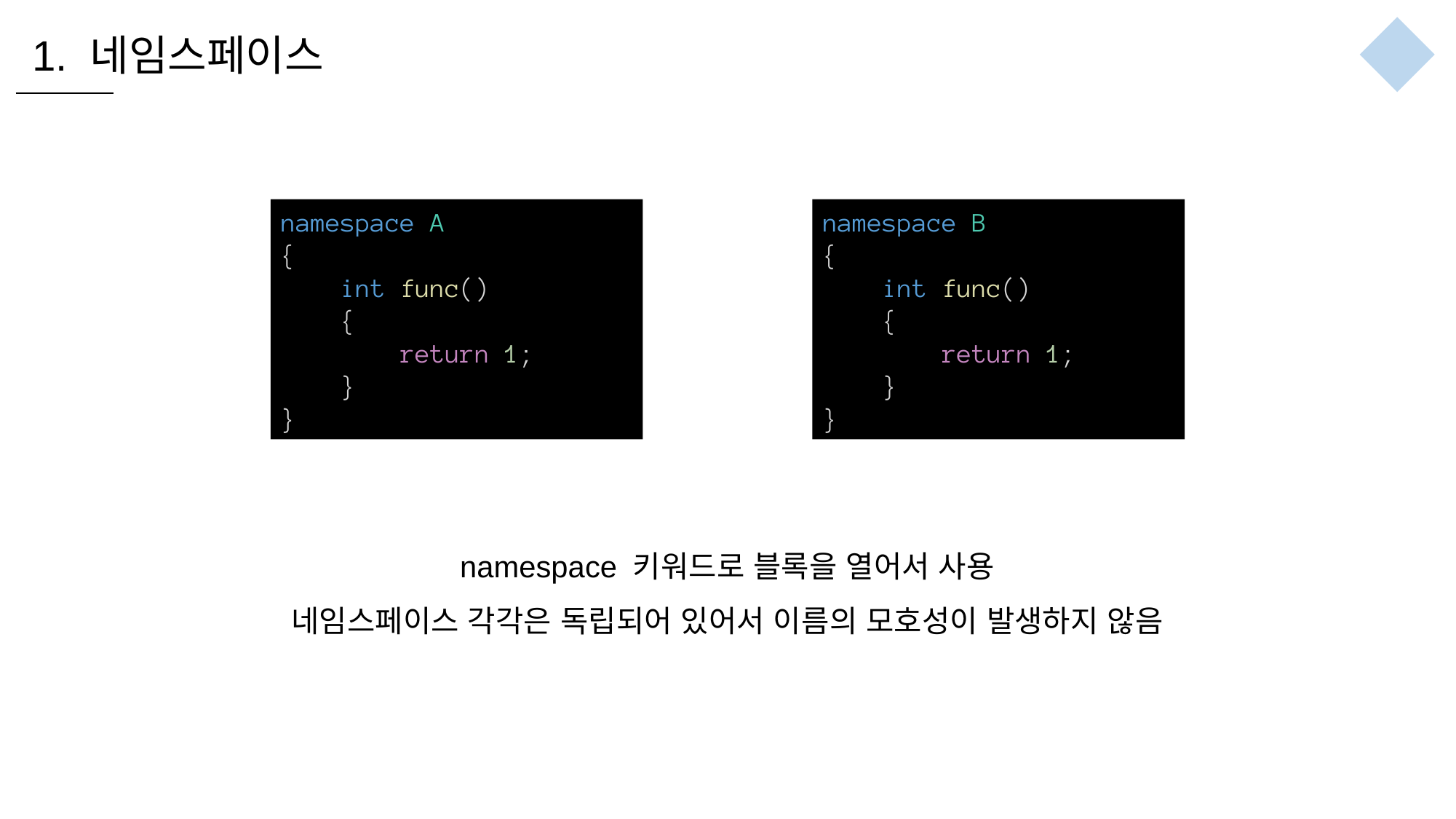

1. 네임스페이스
namespace B
{
    int func()
    {
        return 1;
    }
}
namespace A
{
    int func()
    {
        return 1;
    }
}
namespace 키워드로 블록을 열어서 사용
네임스페이스 각각은 독립되어 있어서 이름의 모호성이 발생하지 않음